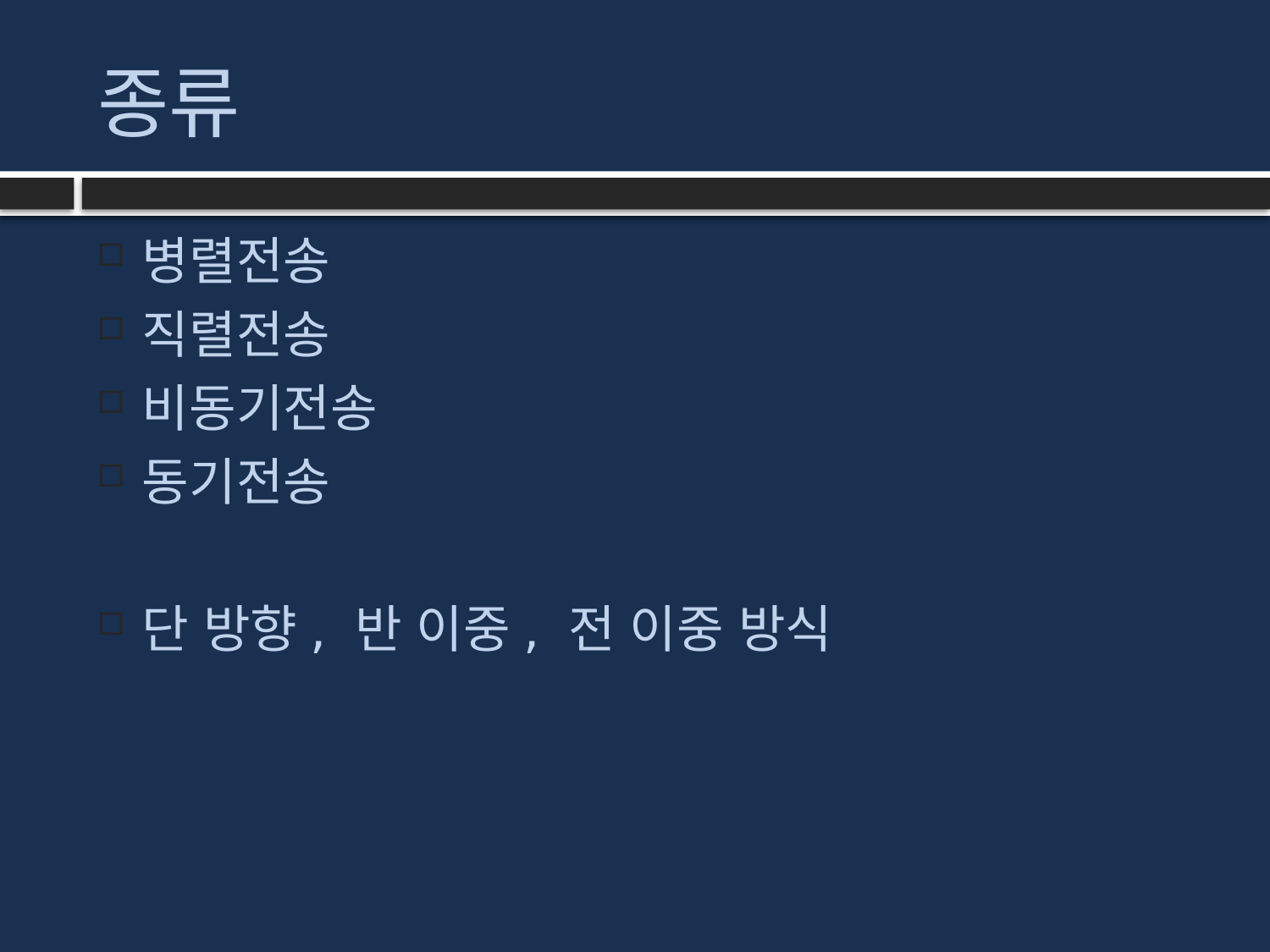

# 종류
병렬전송
직렬전송
비동기전송
동기전송

단 방향, 반 이중, 전 이중 방식